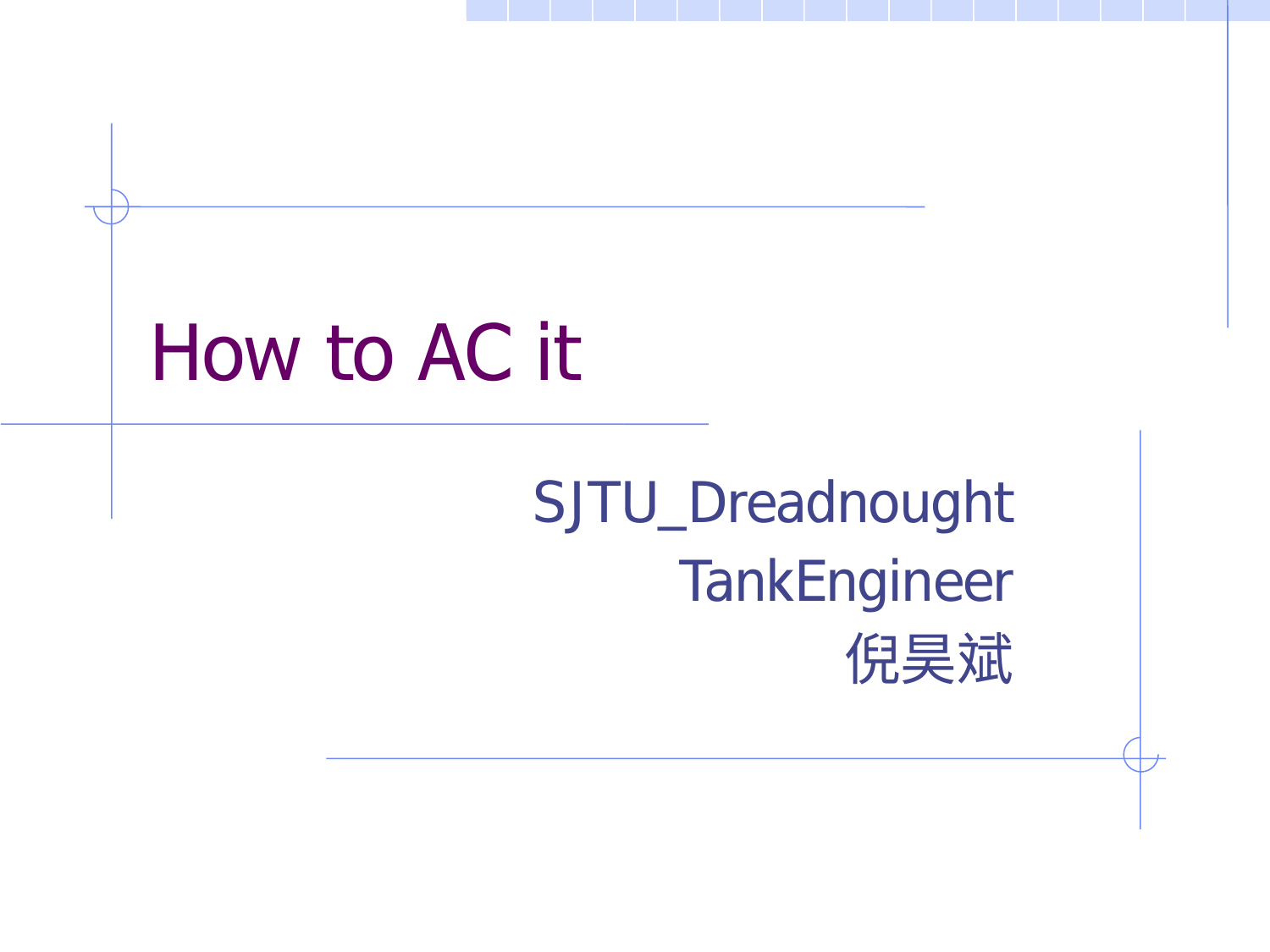

# How to AC it
SJTU_Dreadnought
TankEngineer
倪昊斌